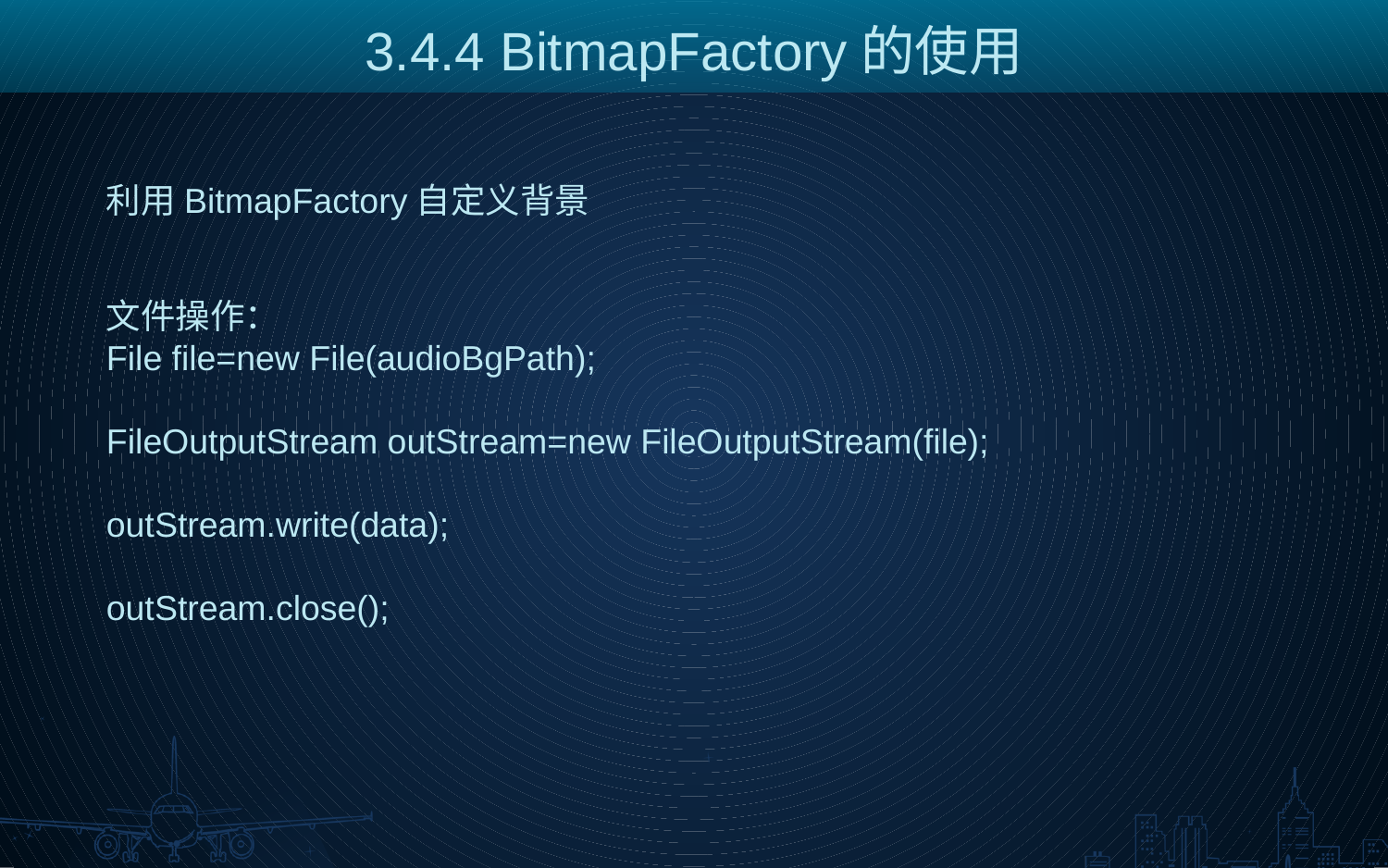

3.4.4 BitmapFactory的使用
利用BitmapFactory自定义背景
文件操作：
File file=new File(audioBgPath);
FileOutputStream outStream=new FileOutputStream(file);

outStream.write(data);

outStream.close();